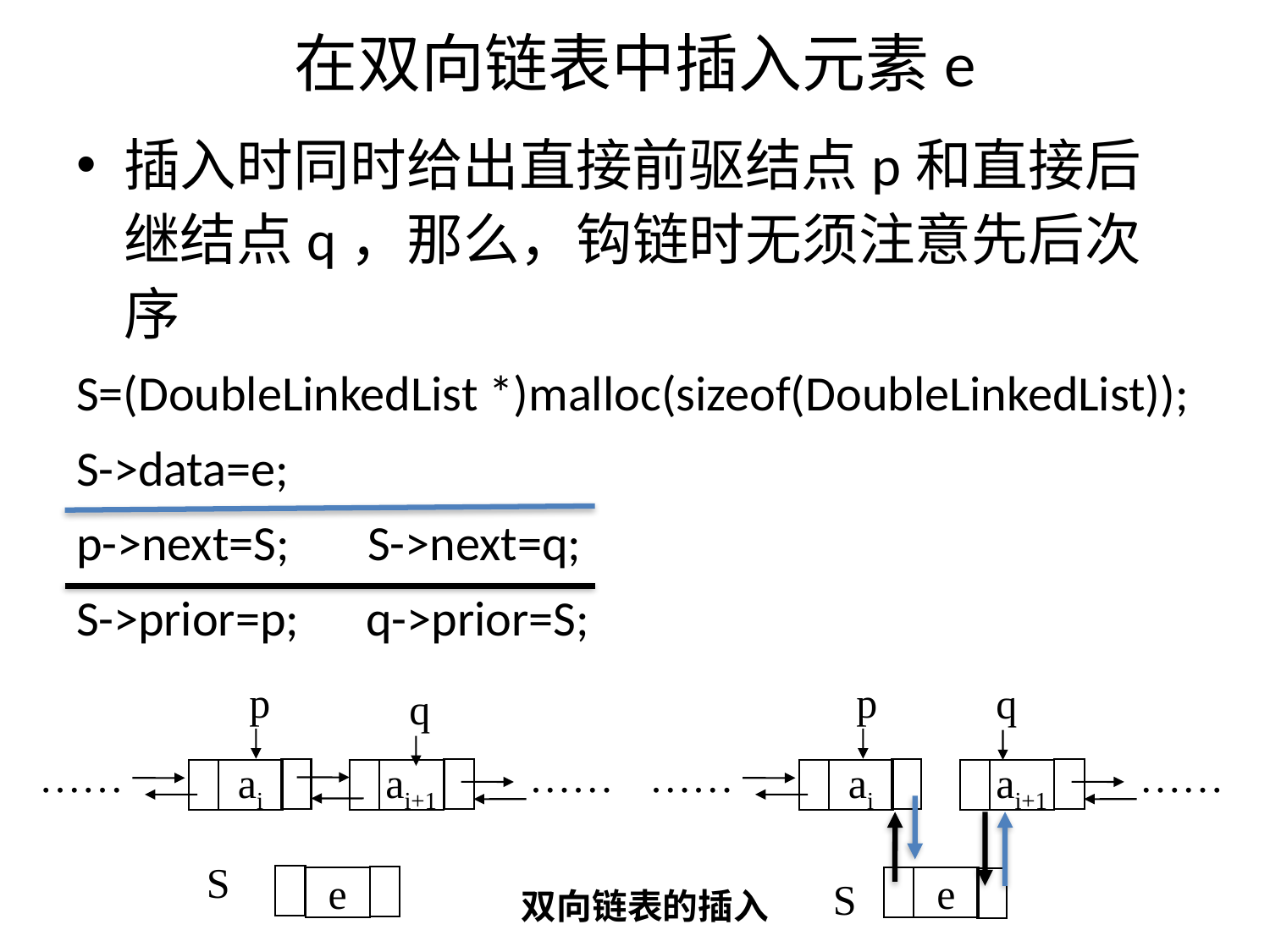

# 在双向链表中插入元素e
插入时同时给出直接前驱结点p和直接后继结点q，那么，钩链时无须注意先后次序
S=(DoubleLinkedList *)malloc(sizeof(DoubleLinkedList));
S->data=e;
p->next=S;       S->next=q;
S->prior=p;      q->prior=S;
p

p

q

q

……
……
……
……

ai

ai+1

ai

ai+1

S

e

e

S
双向链表的插入